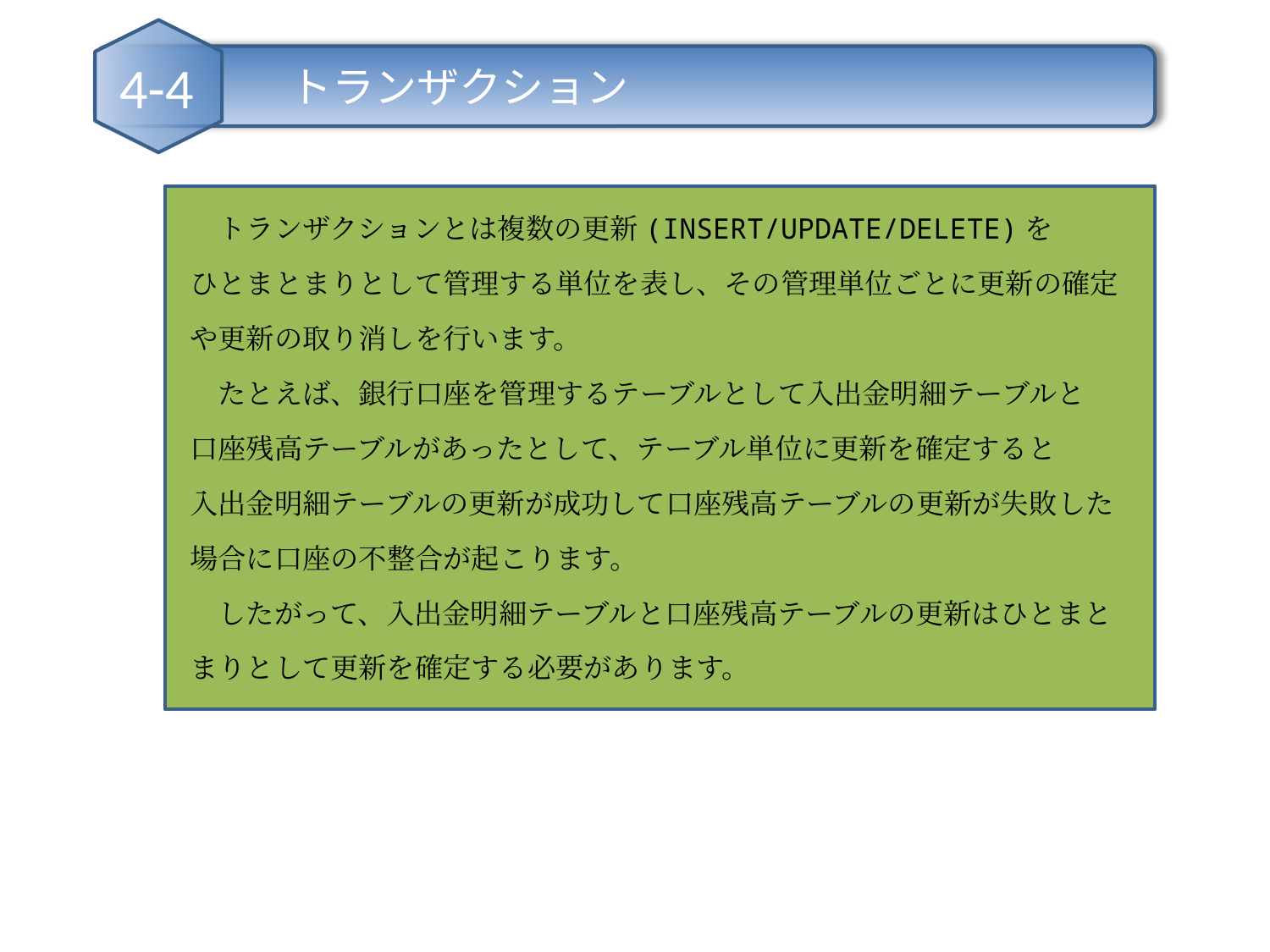

トランザクション
4-4
　トランザクションとは複数の更新(INSERT/UPDATE/DELETE)を
ひとまとまりとして管理する単位を表し、その管理単位ごとに更新の確定
や更新の取り消しを行います。
　たとえば、銀行口座を管理するテーブルとして入出金明細テーブルと
口座残高テーブルがあったとして、テーブル単位に更新を確定すると
入出金明細テーブルの更新が成功して口座残高テーブルの更新が失敗した
場合に口座の不整合が起こります。
　したがって、入出金明細テーブルと口座残高テーブルの更新はひとまと
まりとして更新を確定する必要があります。